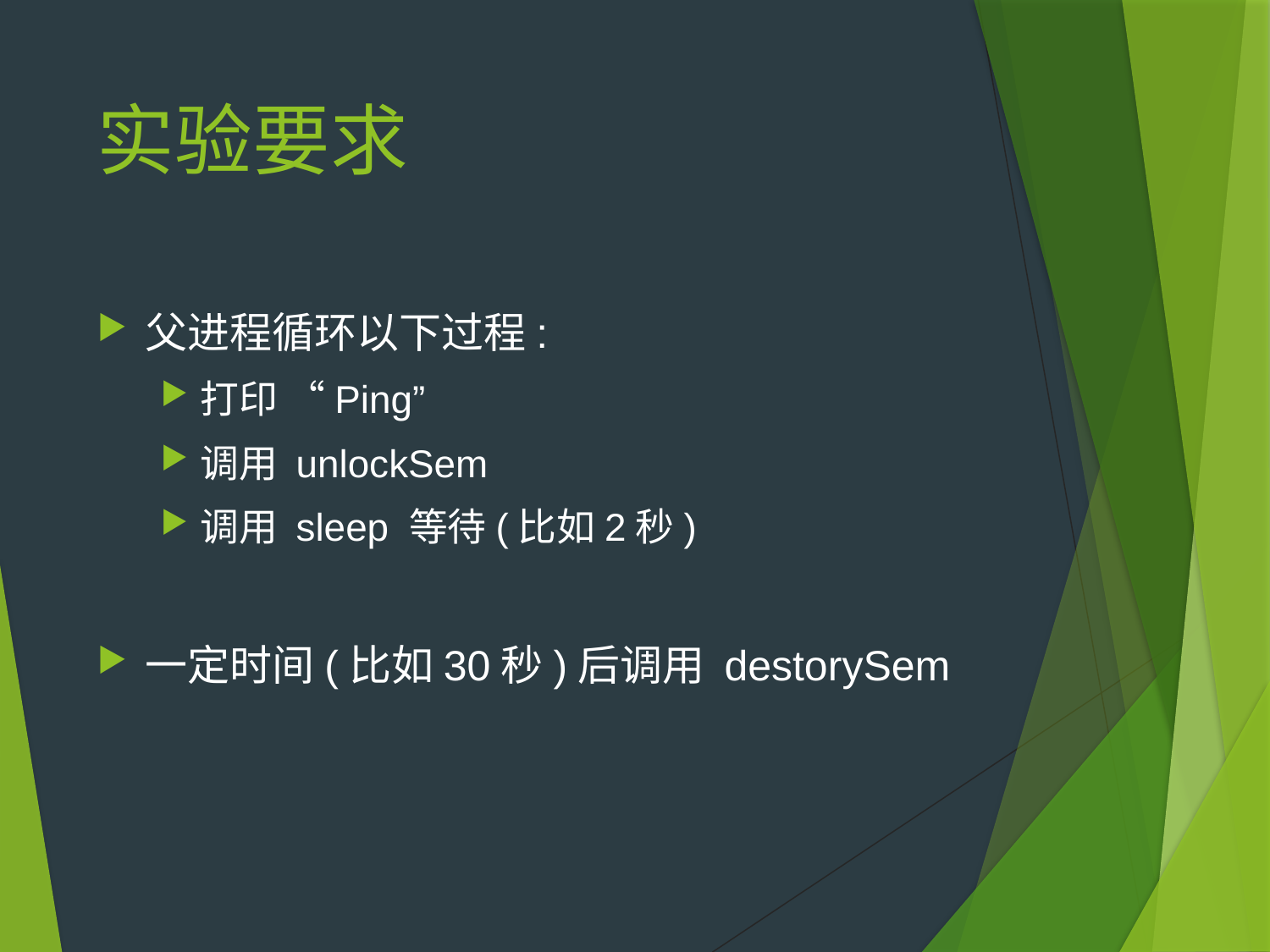

# 实验要求
父进程循环以下过程:
打印 “Ping”
调用 unlockSem
调用 sleep 等待(比如2秒)

一定时间(比如30秒)后调用 destorySem